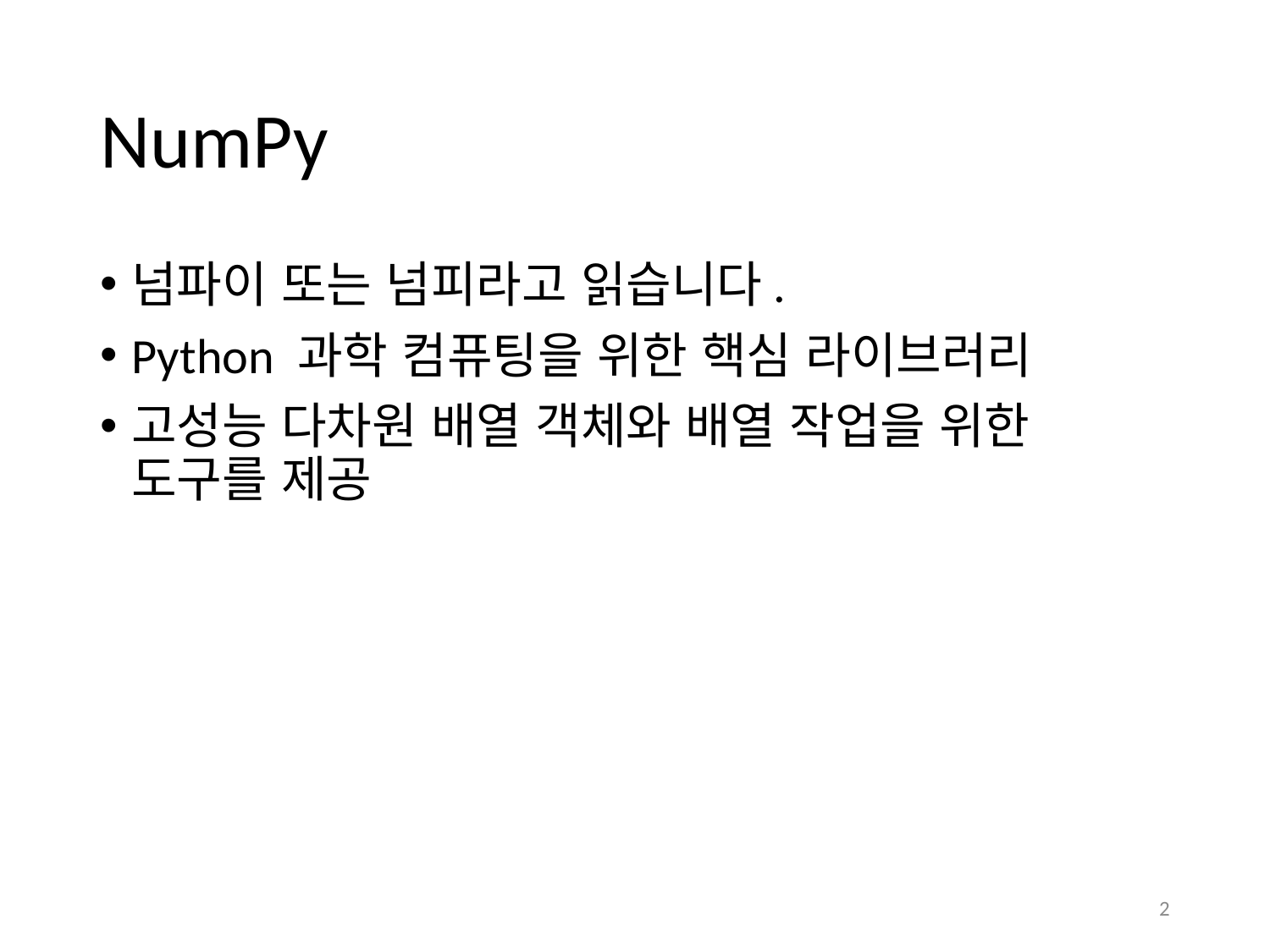

# NumPy
넘파이 또는 넘피라고 읽습니다.
Python 과학 컴퓨팅을 위한 핵심 라이브러리
고성능 다차원 배열 객체와 배열 작업을 위한 도구를 제공
2